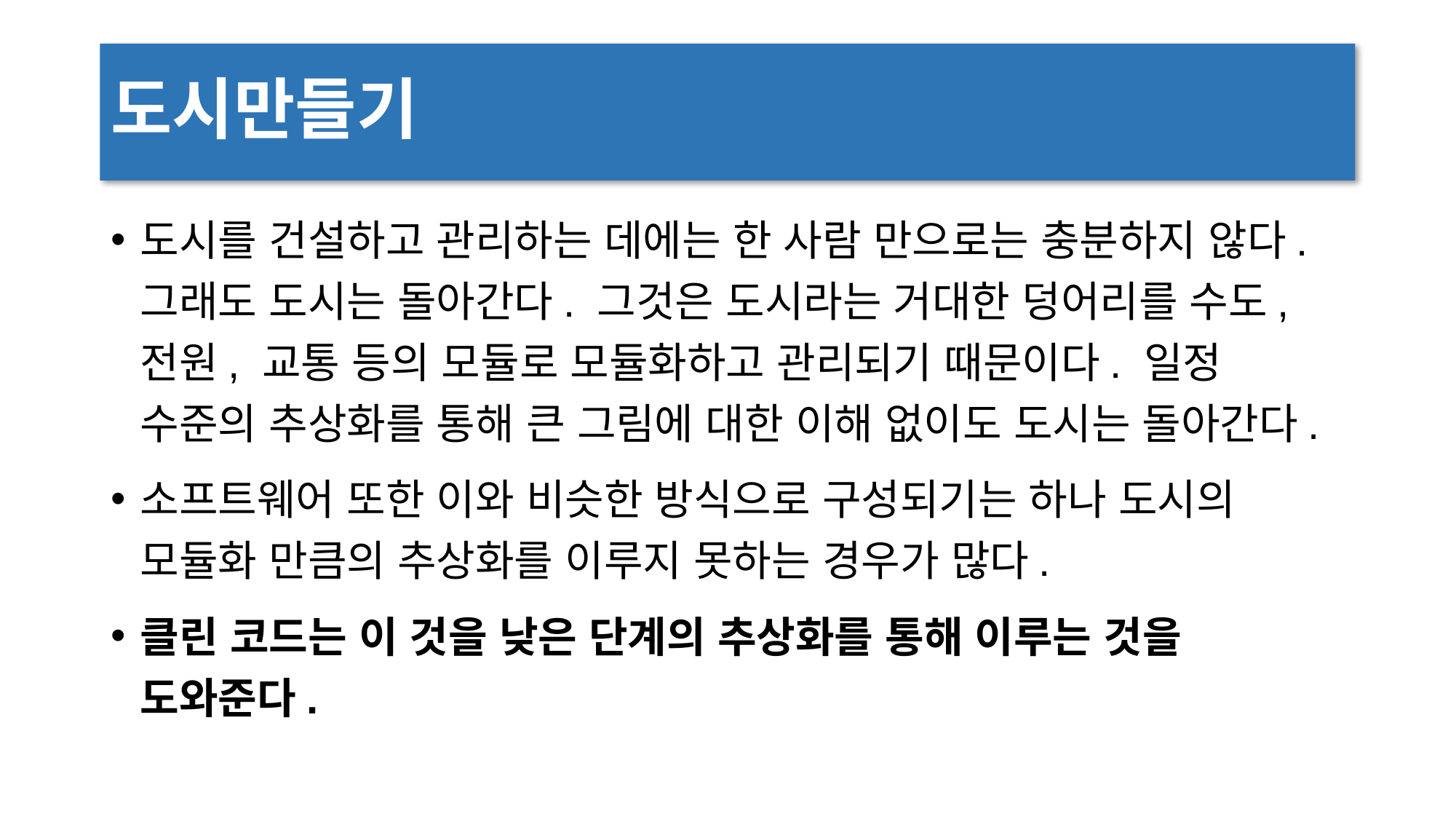

# 도시만들기
도시를 건설하고 관리하는 데에는 한 사람 만으로는 충분하지 않다. 그래도 도시는 돌아간다. 그것은 도시라는 거대한 덩어리를 수도, 전원, 교통 등의 모듈로 모듈화하고 관리되기 때문이다. 일정 수준의 추상화를 통해 큰 그림에 대한 이해 없이도 도시는 돌아간다.
소프트웨어 또한 이와 비슷한 방식으로 구성되기는 하나 도시의 모듈화 만큼의 추상화를 이루지 못하는 경우가 많다.
클린 코드는 이 것을 낮은 단계의 추상화를 통해 이루는 것을 도와준다.